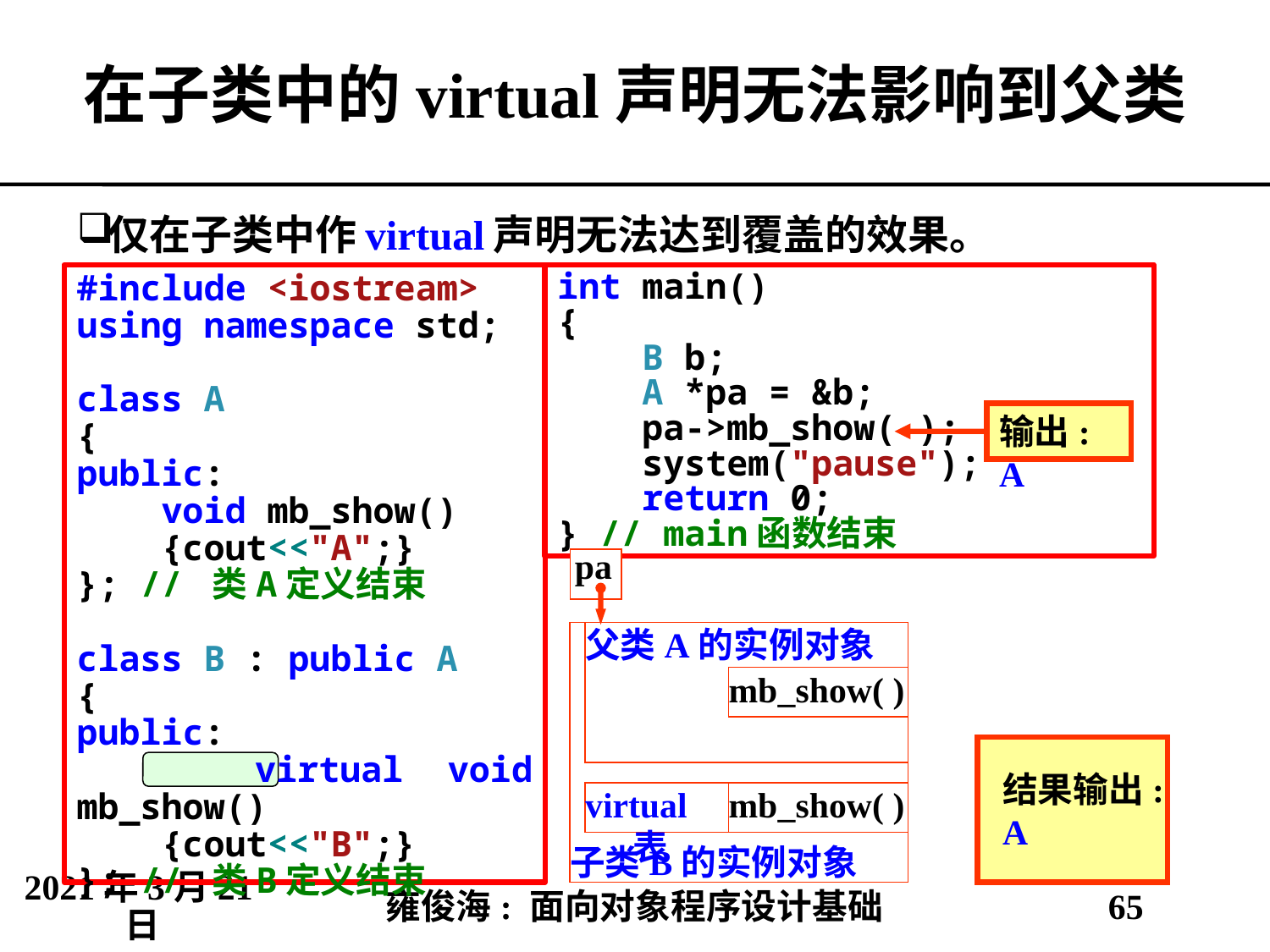

# 在子类中的virtual声明无法影响到父类

仅在子类中作virtual声明无法达到覆盖的效果。
int main()
{
    B b;
    A *pa = &b;
    pa->mb_show( );
    system("pause");
    return 0;
} // main函数结束
#include <iostream>
using namespace std;

class A
{
public:
    void mb_show()
    {cout<<"A";}
}; // 类A定义结束

class B : public A
{
public:
    virtual void mb_show()
    {cout<<"B";}
}; // 类B定义结束
输出: A
pa

子类B的实例对象
父类A的实例对象
mb_show( )
virtual表
mb_show( )
结果输出:
A

2021年3月21日
雍俊海: 面向对象程序设计基础
65